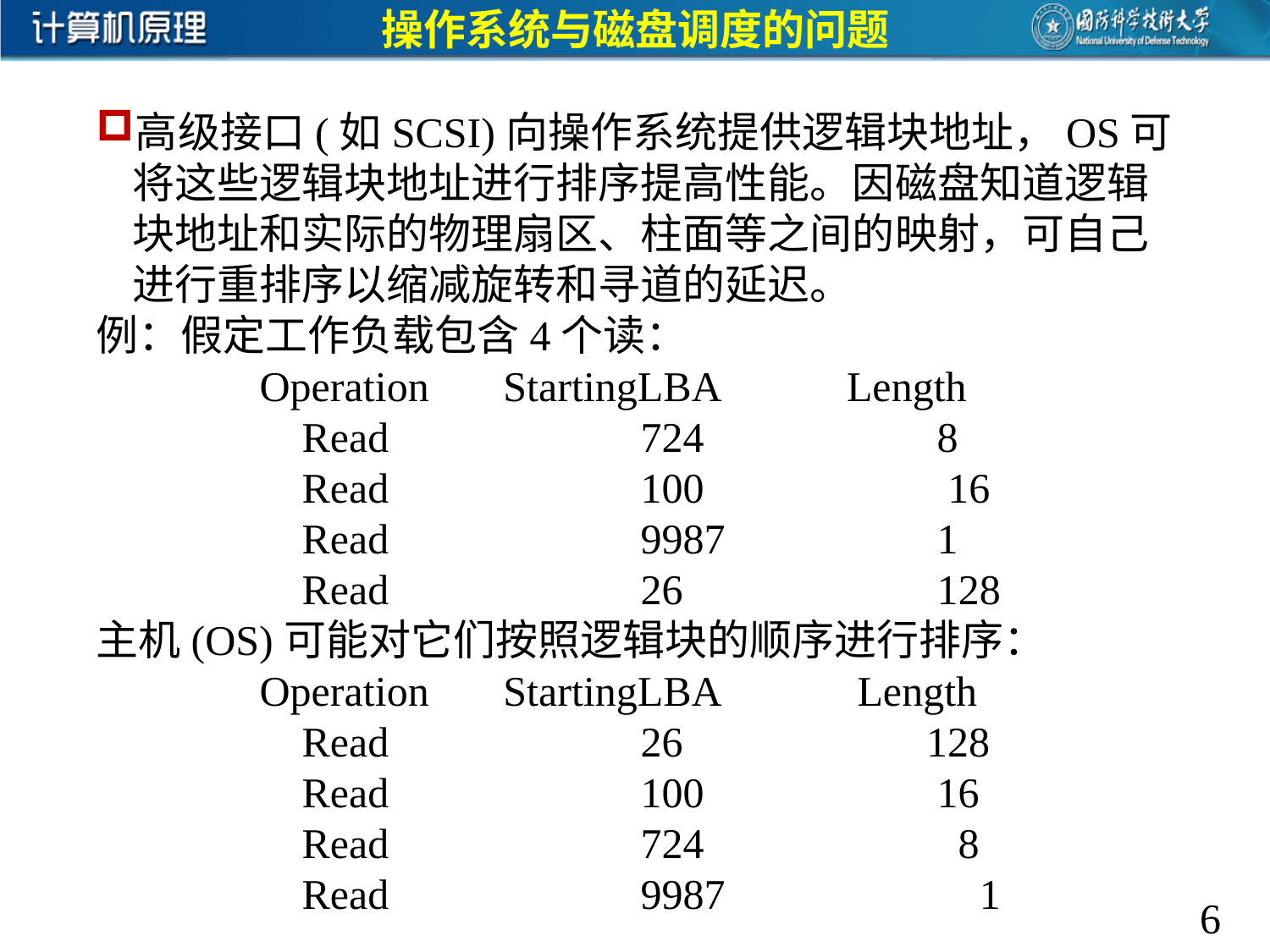

操作系统与磁盘调度的问题
高级接口(如SCSI)向操作系统提供逻辑块地址，OS可将这些逻辑块地址进行排序提高性能。因磁盘知道逻辑块地址和实际的物理扇区、柱面等之间的映射，可自己进行重排序以缩减旋转和寻道的延迟。
例：假定工作负载包含4个读：
		Operation       StartingLBA            Length
		    Read	    	724	     	    8
		    Read	    	100	                 16
		    Read	   	9987	    	    1
		    Read	    	26	                128
主机(OS)可能对它们按照逻辑块的顺序进行排序：
		Operation       StartingLBA             Length
		    Read	    	26	     	   128
		    Read	   	100		    16
		    Read	   	724		      8
		    Read	   	9987	                    1